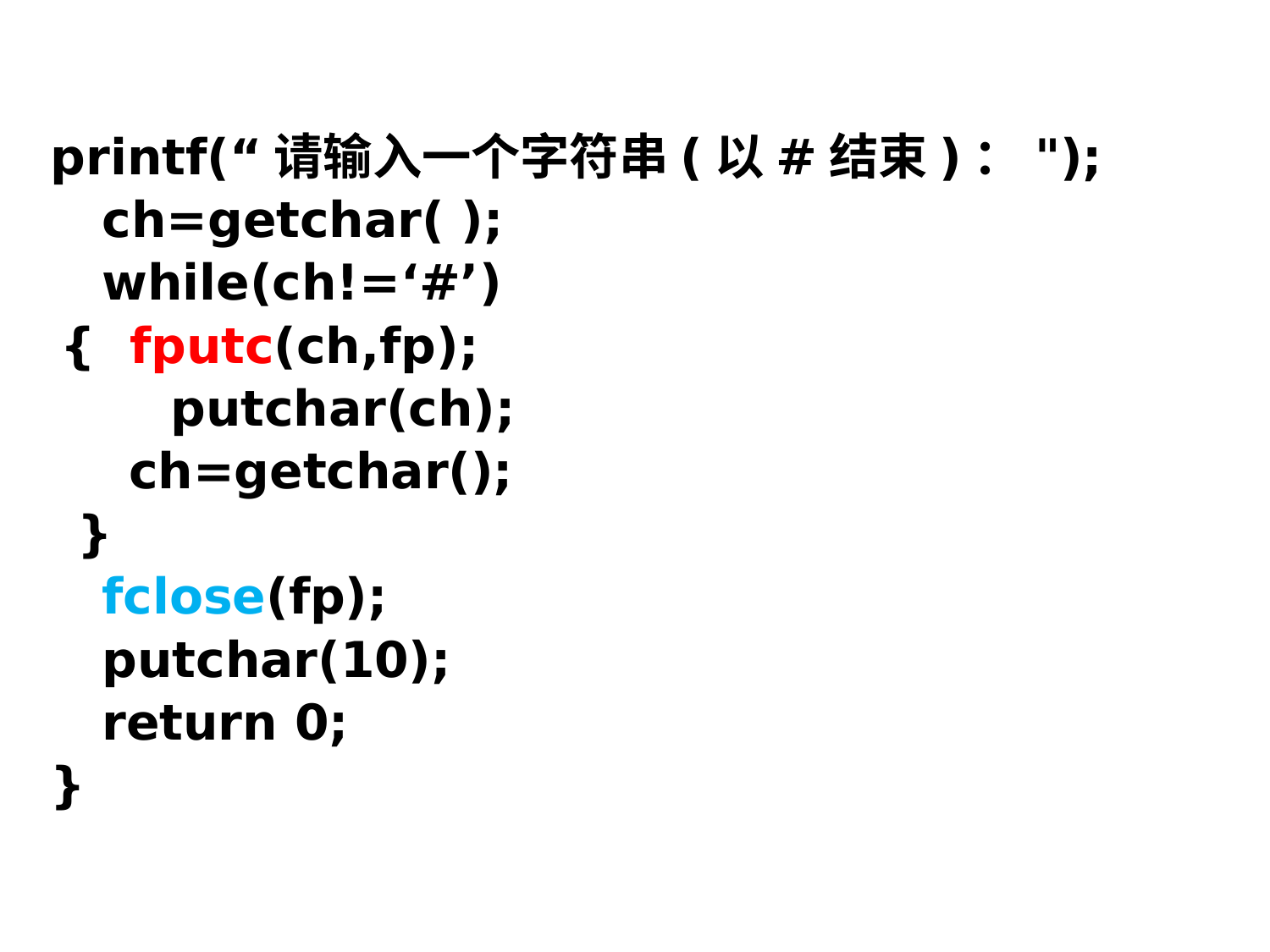

printf(“请输入一个字符串(以#结束)：");
   ch=getchar( );
   while(ch!=‘#’)
	{  fputc(ch,fp);
       putchar(ch);
	    ch=getchar();
	 }
   fclose(fp);
   putchar(10);
   return 0;
}